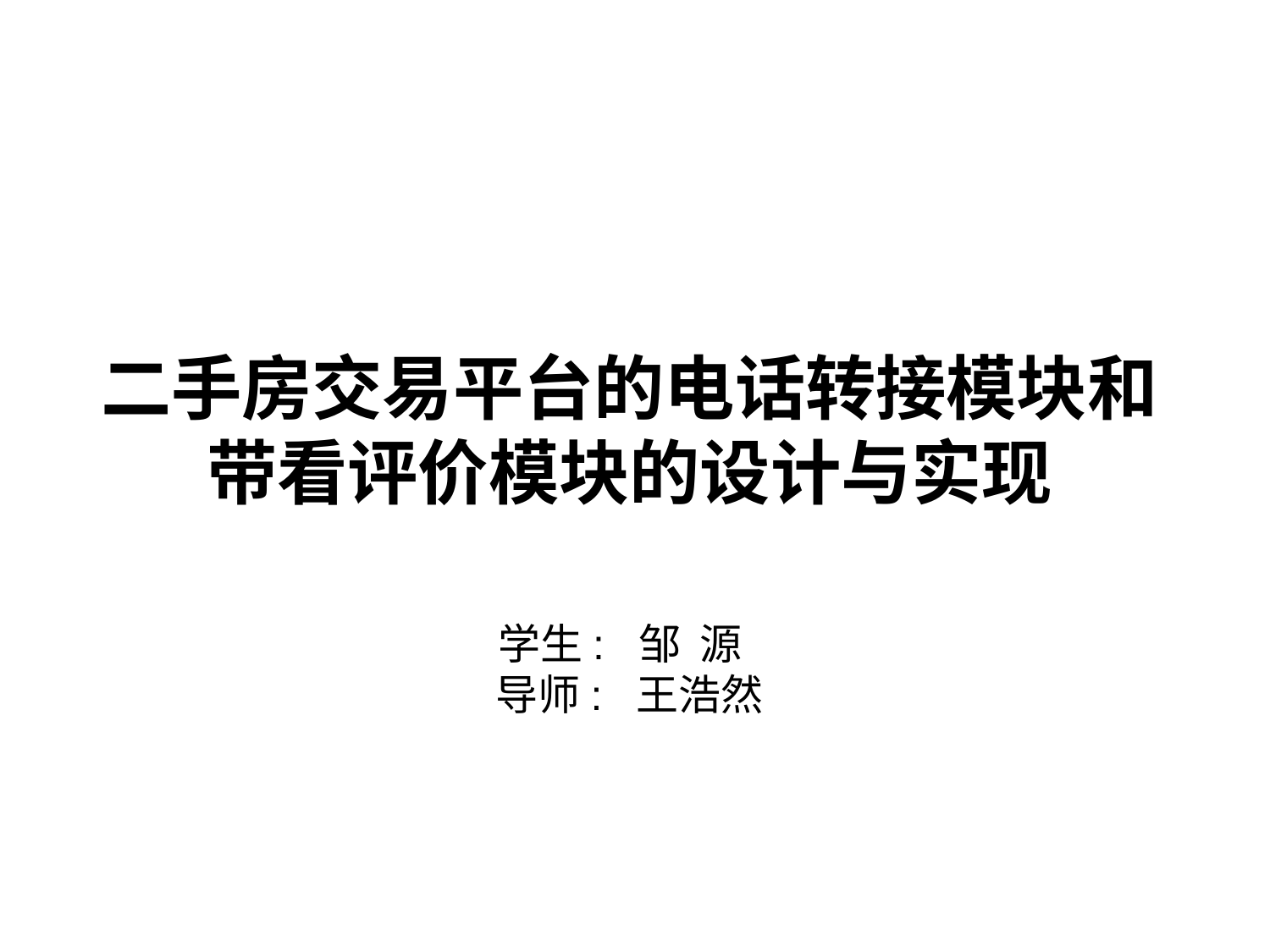

二手房交易平台的电话转接模块和带看评价模块的设计与实现
学生:  邹  源
导师:  王浩然